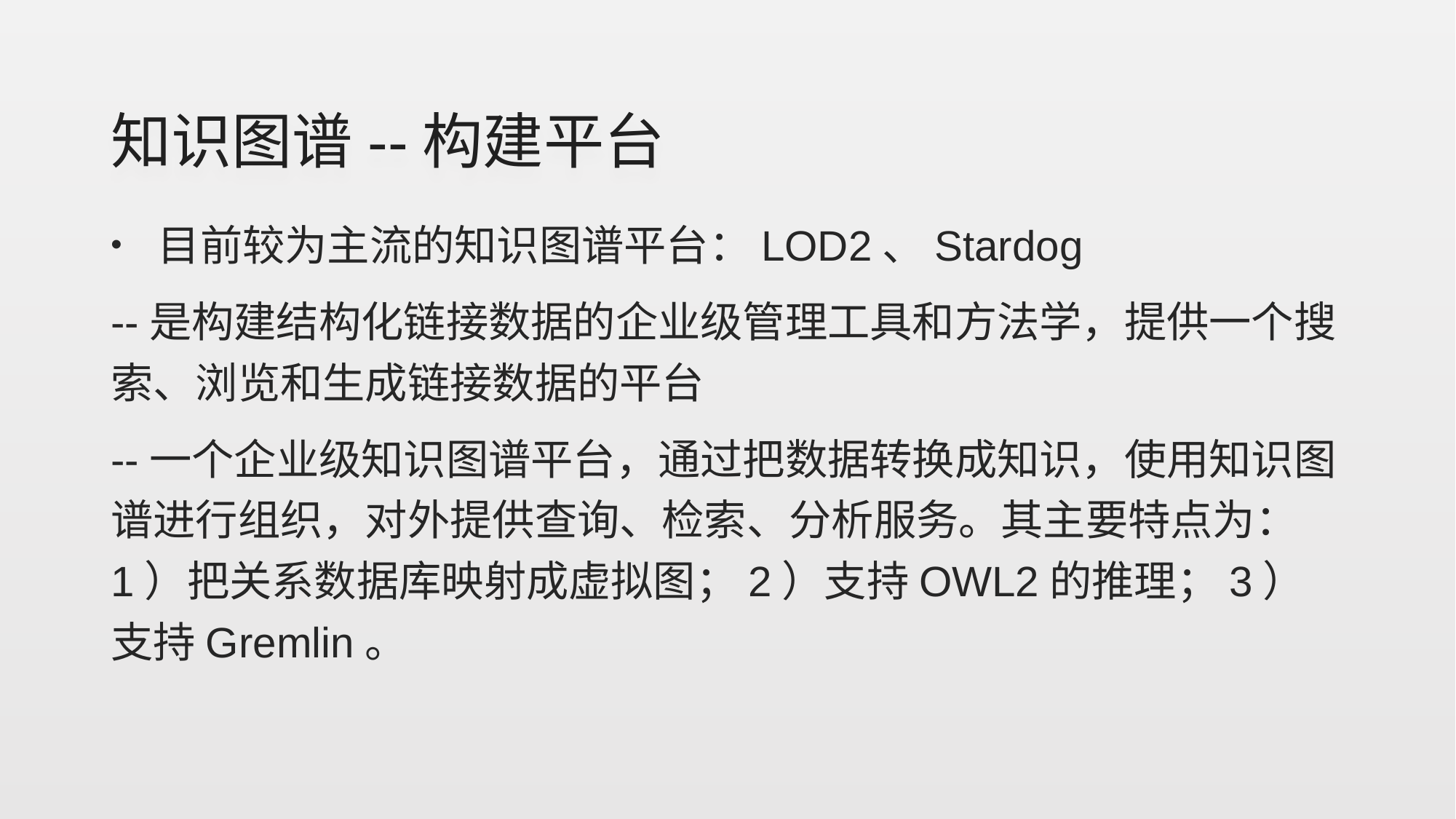

# 知识图谱--构建平台
 目前较为主流的知识图谱平台：LOD2、Stardog
--是构建结构化链接数据的企业级管理工具和方法学，提供一个搜索、浏览和生成链接数据的平台
--一个企业级知识图谱平台，通过把数据转换成知识，使用知识图谱进行组织，对外提供查询、检索、分析服务。其主要特点为：1）把关系数据库映射成虚拟图；2）支持OWL2的推理；3）支持Gremlin。